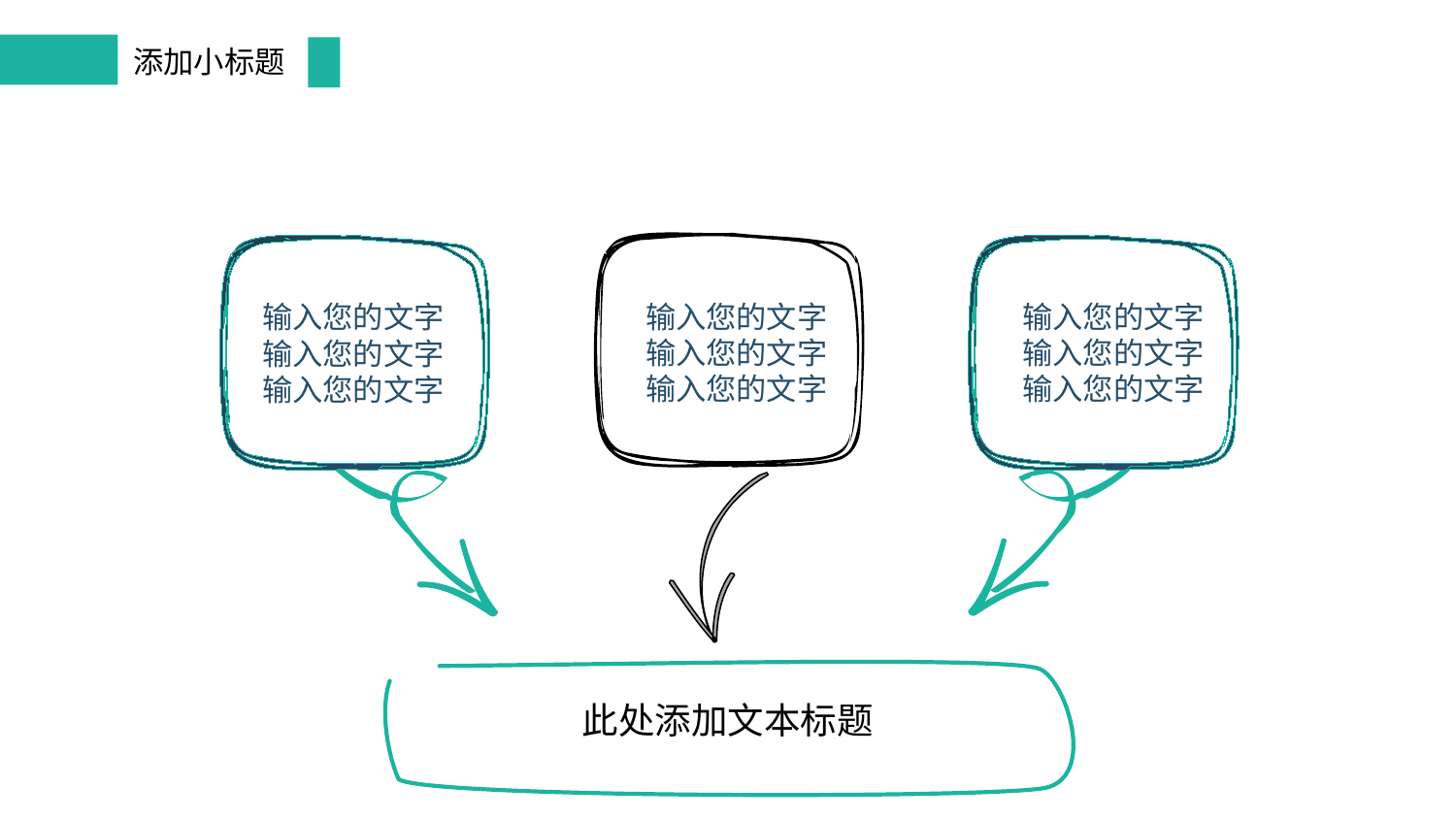

输入您的文字
输入您的文字
输入您的文字

输入您的文字
输入您的文字
输入您的文字

输入您的文字
输入您的文字
输入您的文字

此处添加文本标题